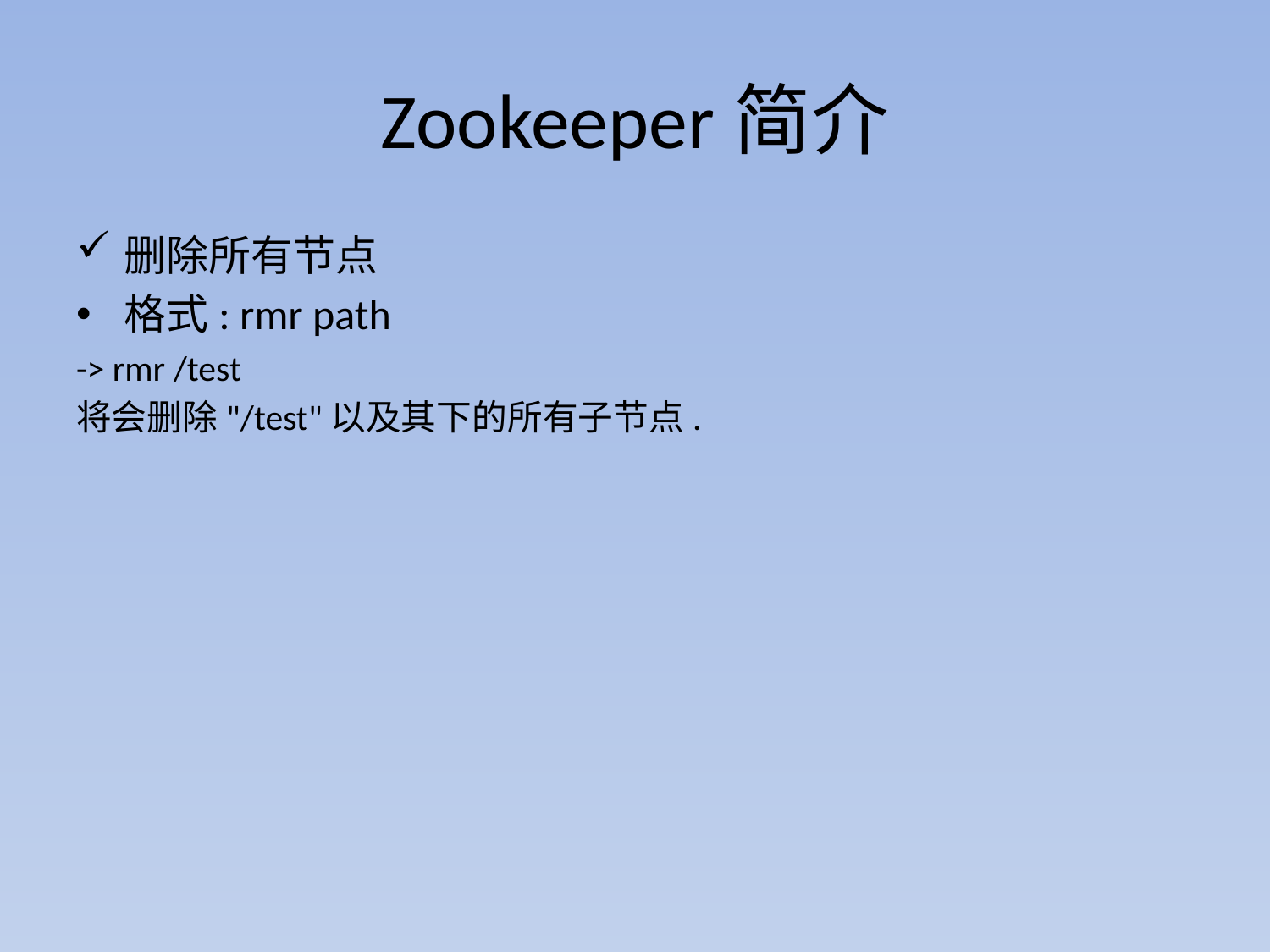

# Zookeeper简介
删除所有节点
格式: rmr path
-> rmr /test
将会删除"/test"以及其下的所有子节点.